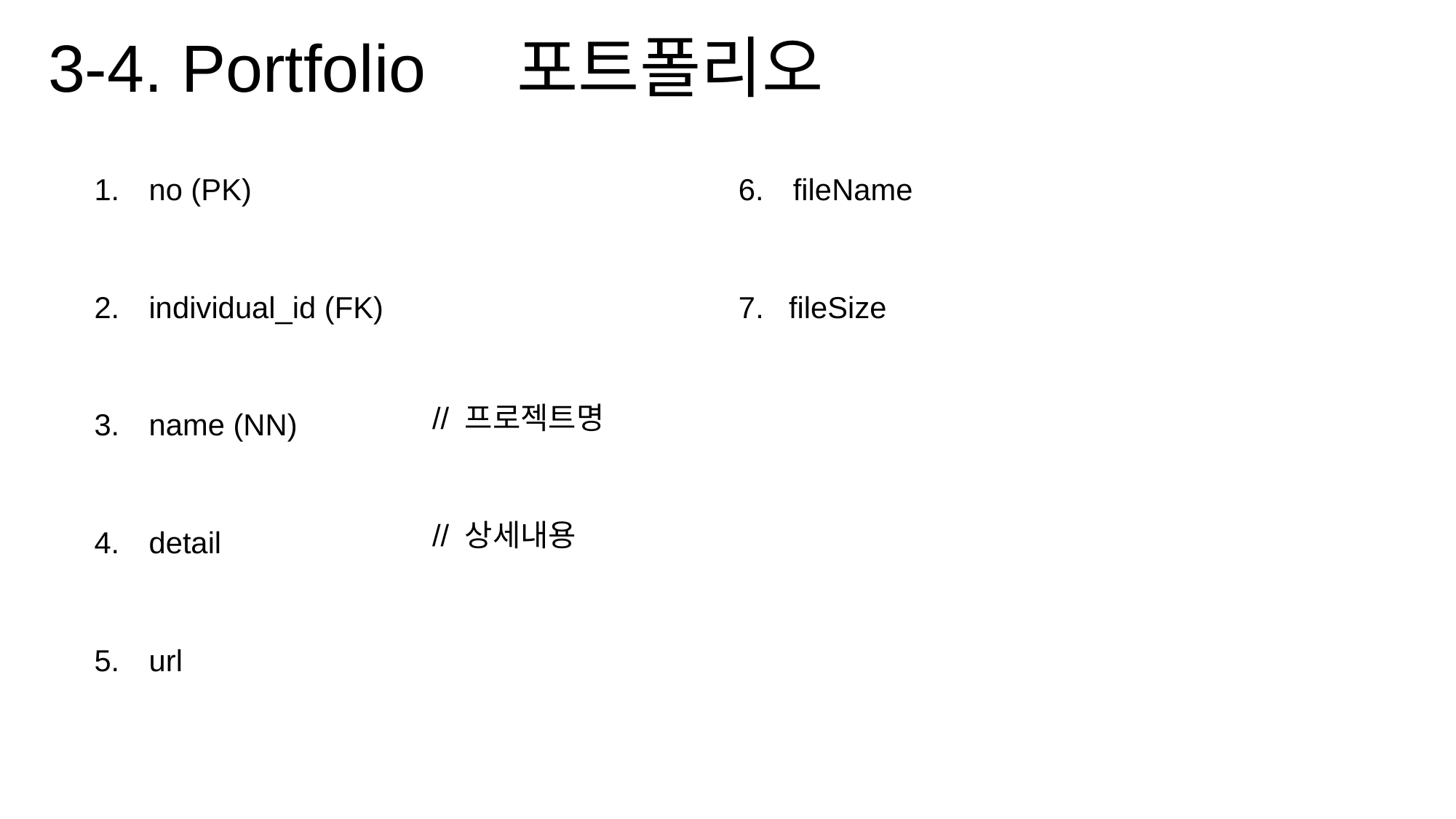

# 3-4. Portfolio    포트폴리오

// 프로젝트명

// 상세내용
fileName

7.   fileSize
no (PK)

individual_id (FK)

name (NN)

detail

url